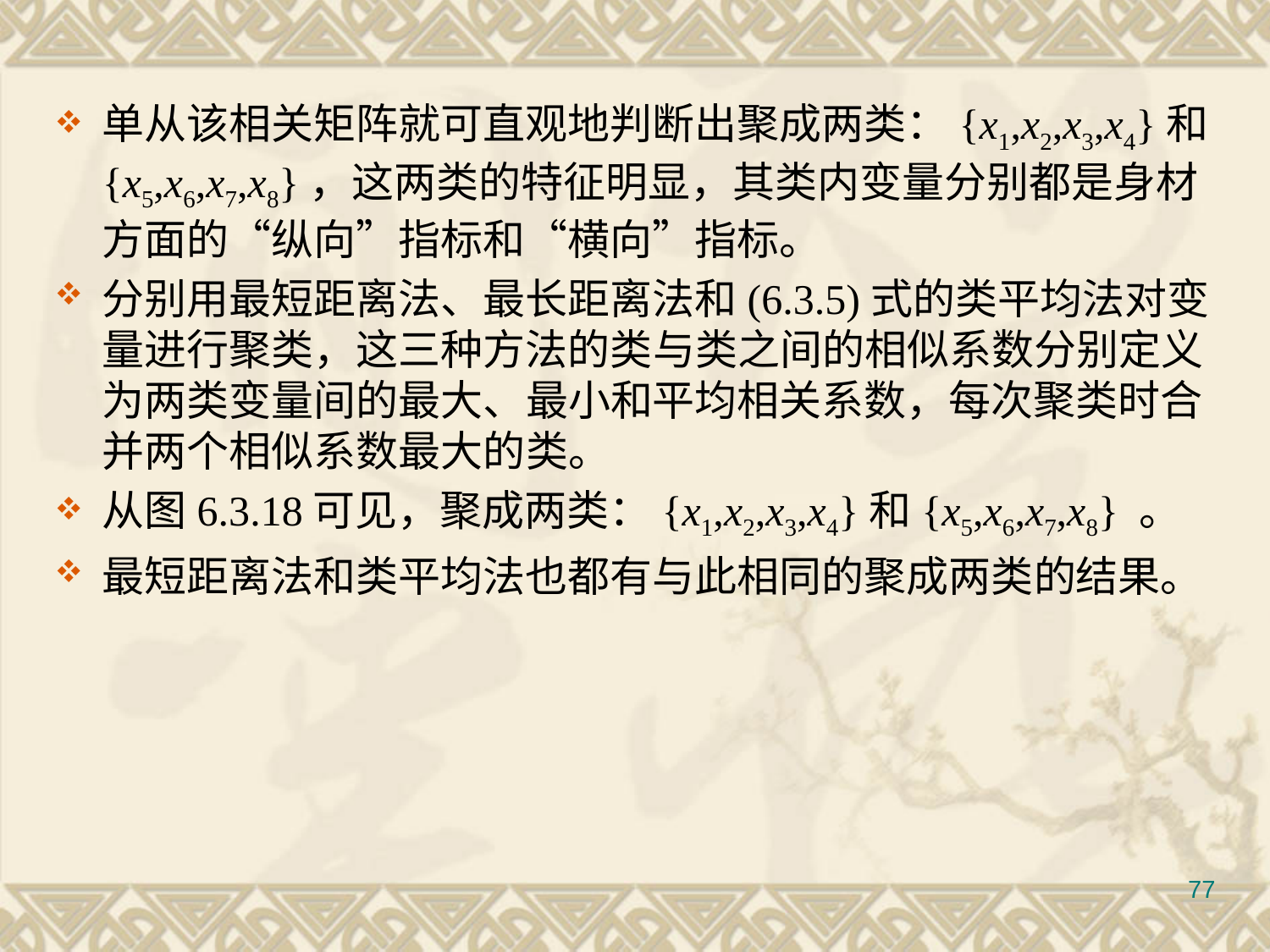

#
单从该相关矩阵就可直观地判断出聚成两类：{x1,x2,x3,x4}和{x5,x6,x7,x8}，这两类的特征明显，其类内变量分别都是身材方面的“纵向”指标和“横向”指标。
分别用最短距离法、最长距离法和(6.3.5)式的类平均法对变量进行聚类，这三种方法的类与类之间的相似系数分别定义为两类变量间的最大、最小和平均相关系数，每次聚类时合并两个相似系数最大的类。
从图6.3.18可见，聚成两类：{x1,x2,x3,x4}和{x5,x6,x7,x8} 。
最短距离法和类平均法也都有与此相同的聚成两类的结果。
77